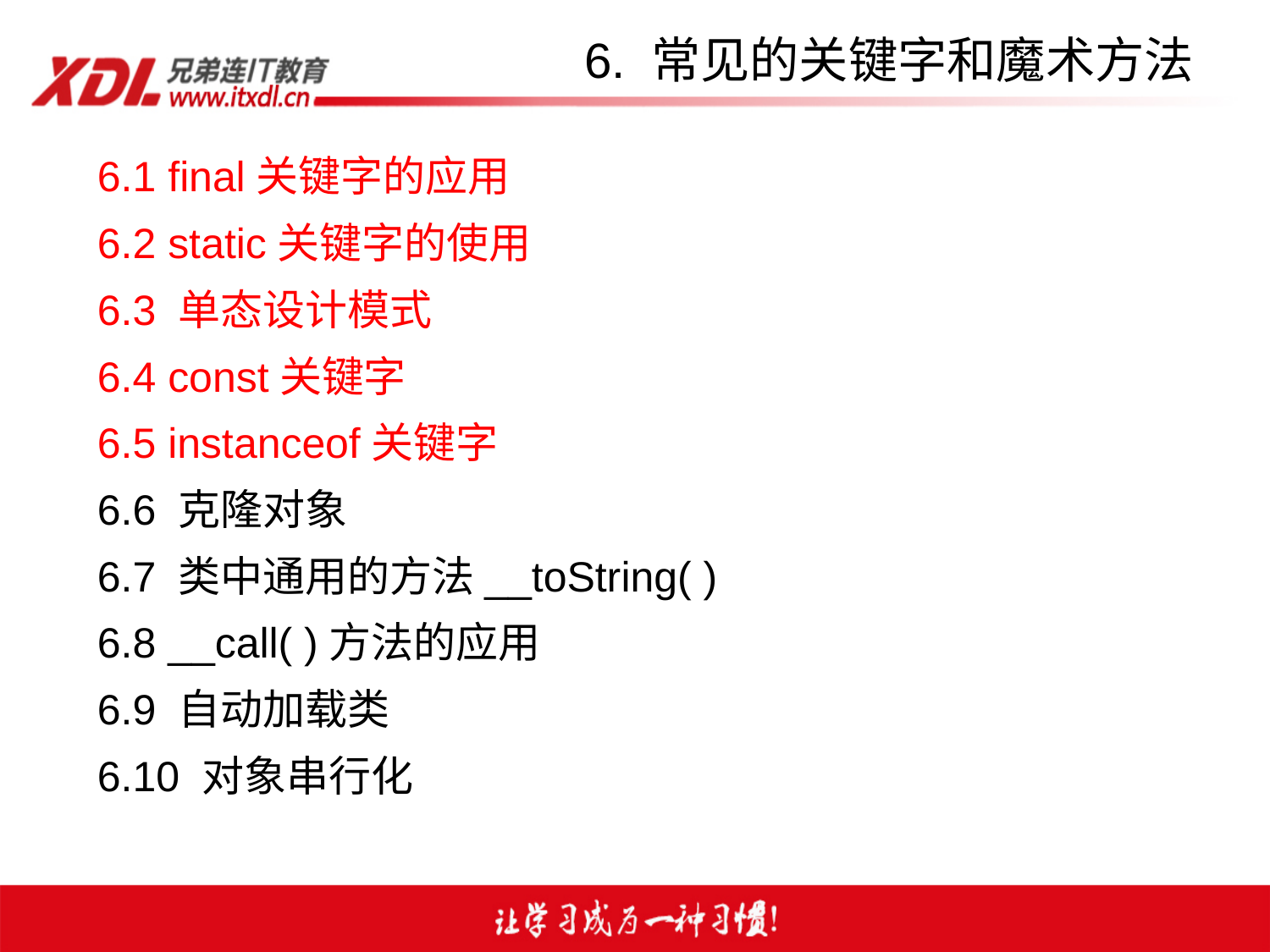

# 6. 常见的关键字和魔术方法
6.1 final关键字的应用
6.2 static关键字的使用
6.3 单态设计模式
6.4 const关键字
6.5 instanceof关键字
6.6 克隆对象
6.7 类中通用的方法__toString( )
6.8 __call( )方法的应用
6.9 自动加载类
6.10 对象串行化